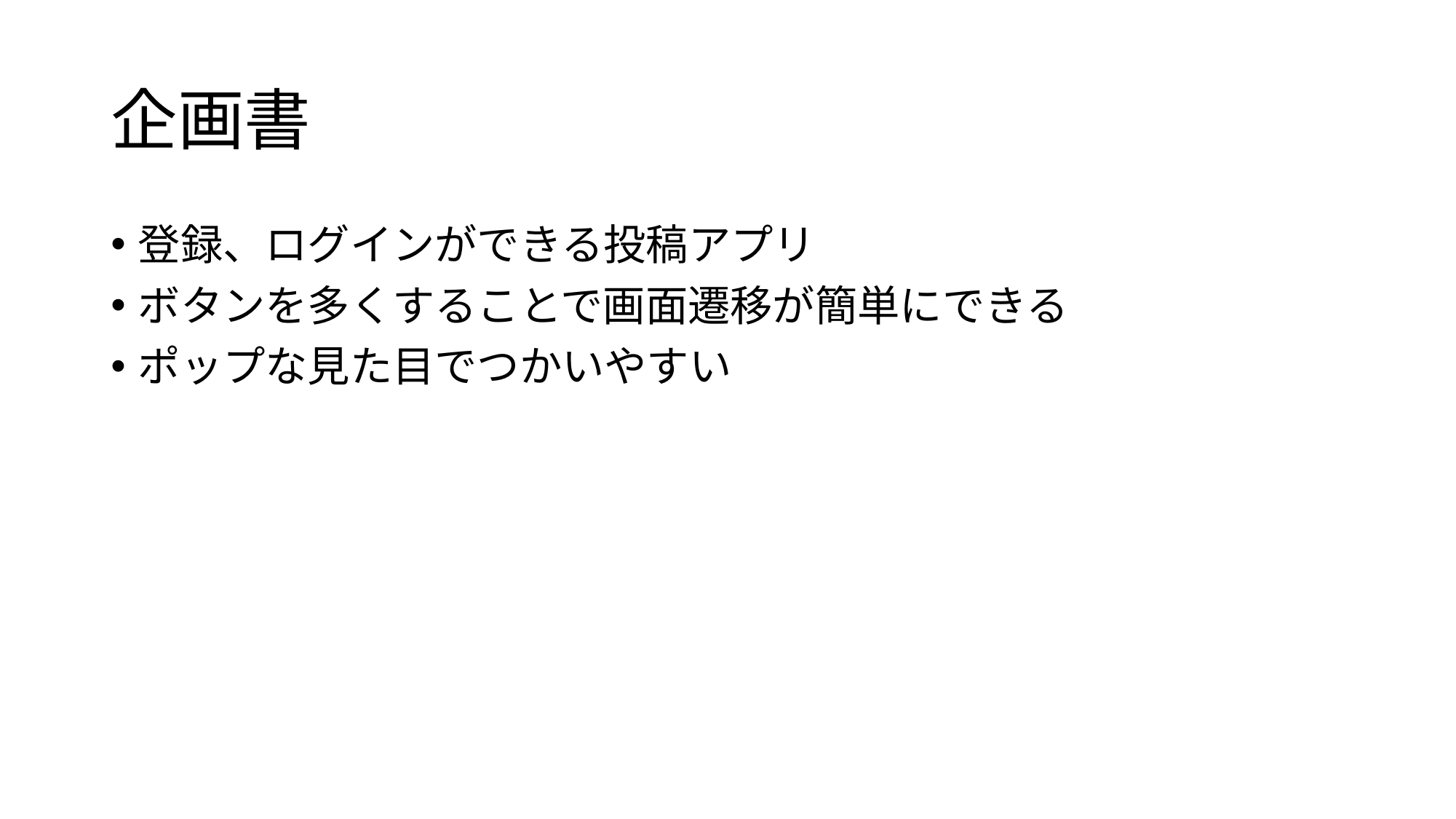

# 企画書
登録、ログインができる投稿アプリ
ボタンを多くすることで画面遷移が簡単にできる
ポップな見た目でつかいやすい